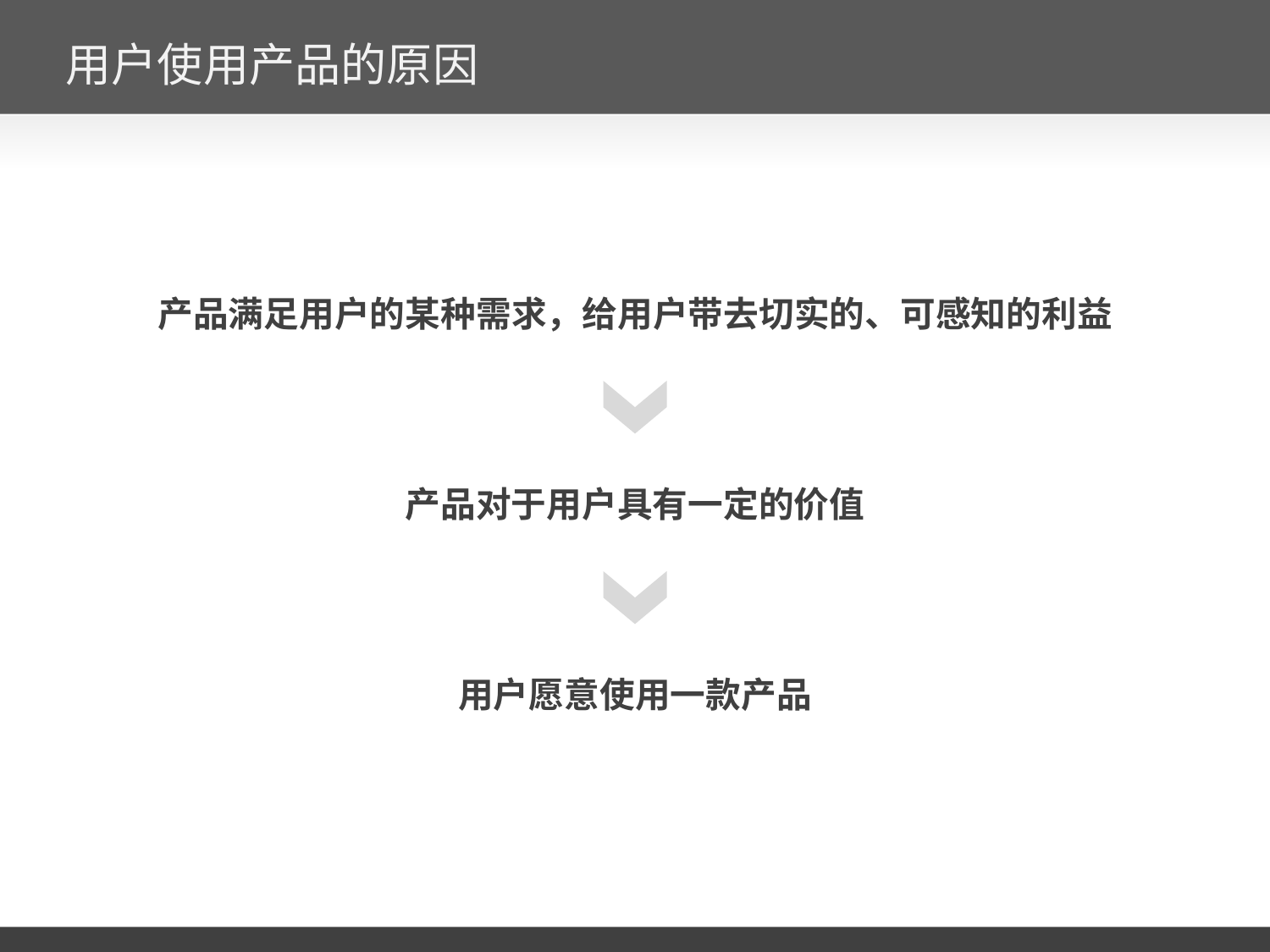

# 用户使用产品的原因
产品满足用户的某种需求，给用户带去切实的、可感知的利益

产品对于用户具有一定的价值

用户愿意使用一款产品